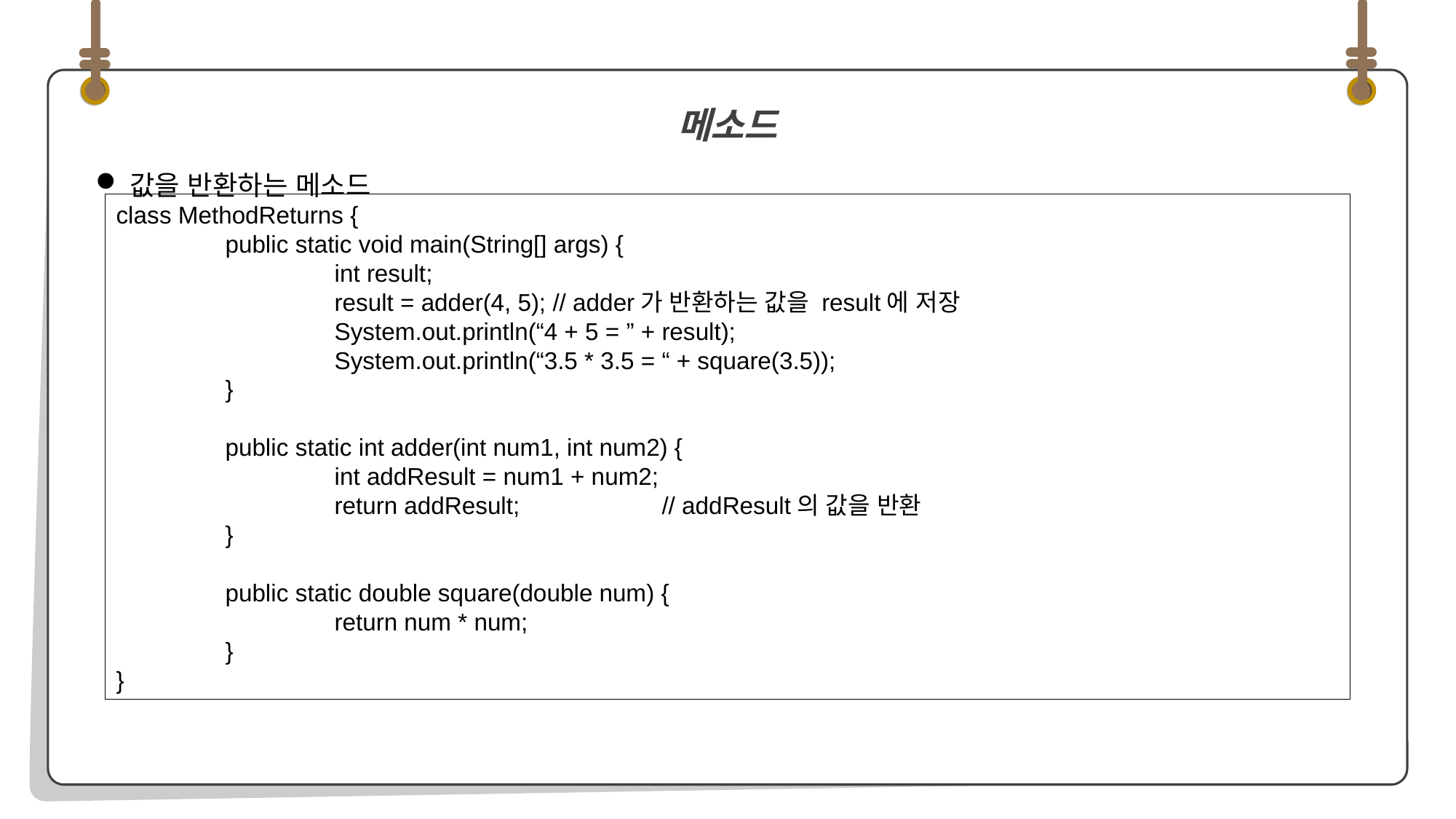

값을 반환하는 메소드
메소드

class MethodReturns {
	public static void main(String[] args) {
		int result;
		result = adder(4, 5);	// adder가 반환하는 값을 result에 저장
		System.out.println(“4 + 5 = ” + result);
		System.out.println(“3.5 * 3.5 = “ + square(3.5));
	}

	public static int adder(int num1, int num2) {
		int addResult = num1 + num2;
		return addResult;		// addResult의 값을 반환
	}

	public static double square(double num) {
		return num * num;
	}
}